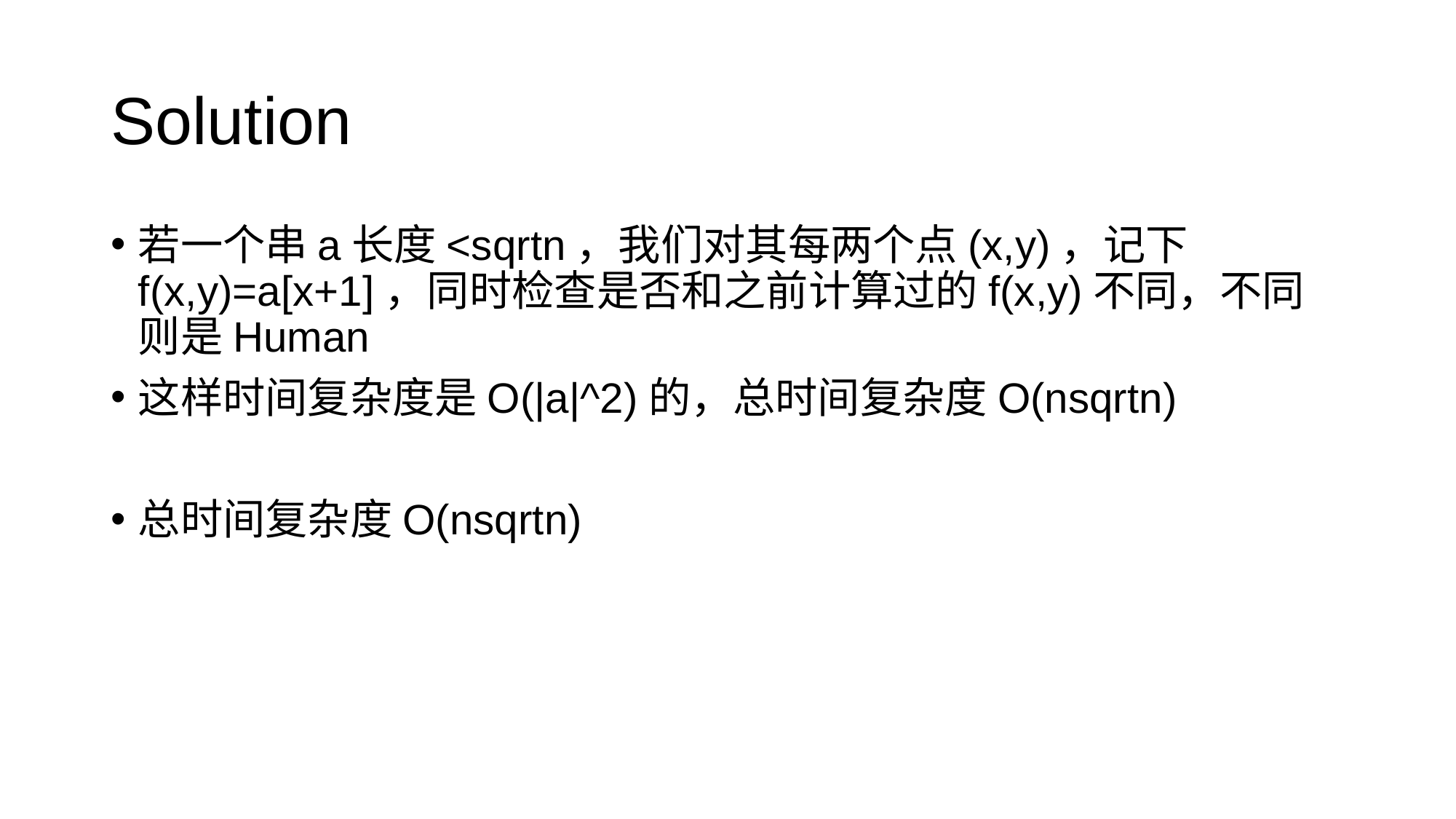

# Solution
若一个串a长度<sqrtn，我们对其每两个点(x,y)，记下f(x,y)=a[x+1]，同时检查是否和之前计算过的f(x,y)不同，不同则是Human
这样时间复杂度是O(|a|^2)的，总时间复杂度O(nsqrtn)

总时间复杂度O(nsqrtn)